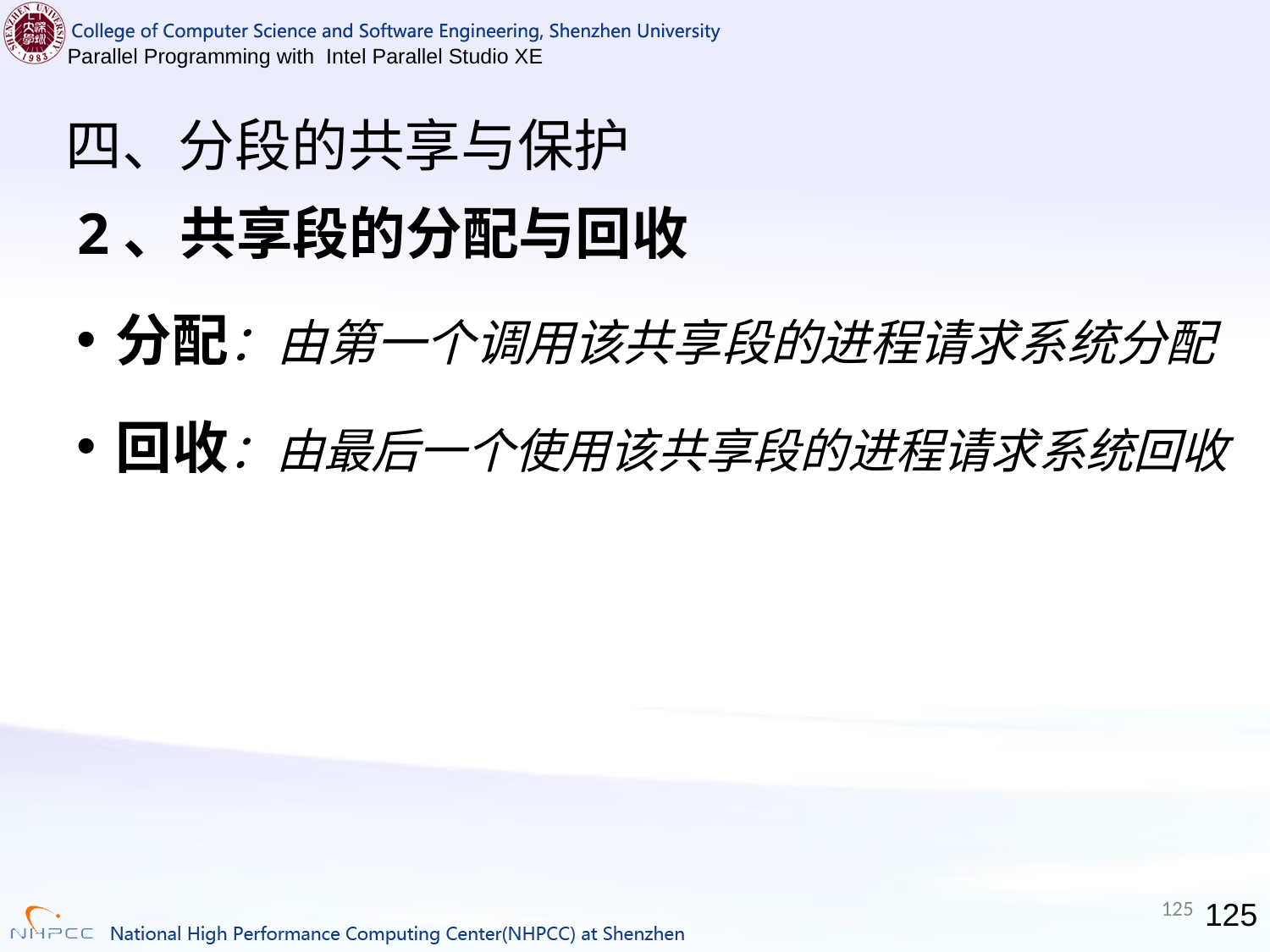

# 四、分段的共享与保护
2、共享段的分配与回收
分配：由第一个调用该共享段的进程请求系统分配
回收：由最后一个使用该共享段的进程请求系统回收
125
125